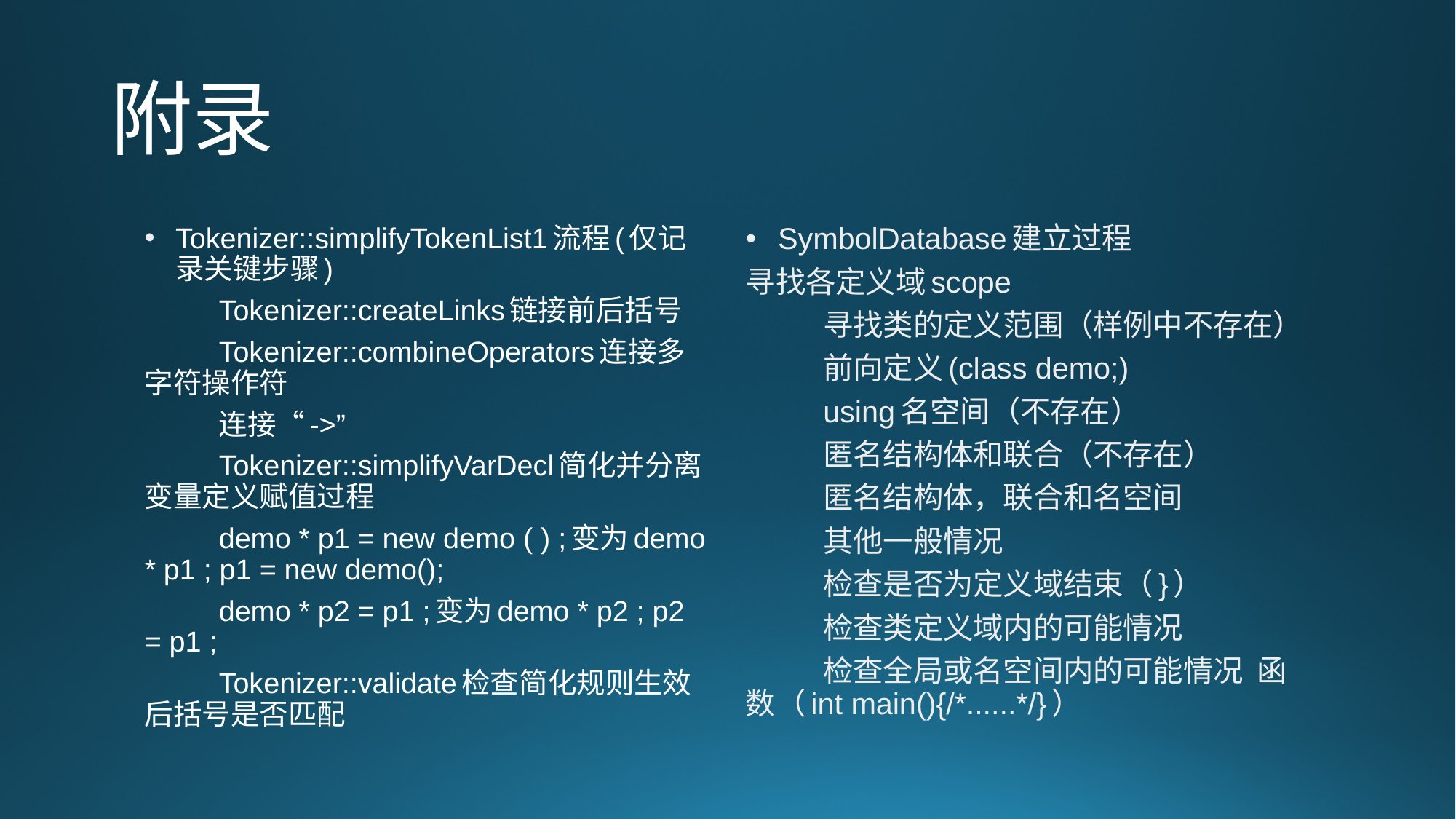

# 附录
Tokenizer::simplifyTokenList1流程(仅记录关键步骤)
	Tokenizer::createLinks链接前后括号
	Tokenizer::combineOperators连接多字符操作符
		连接“->”
	Tokenizer::simplifyVarDecl简化并分离变量定义赋值过程
	demo * p1 = new demo ( ) ;变为demo * p1 ; p1 = new demo();
	demo * p2 = p1 ;变为demo * p2 ; p2 = p1 ;
	Tokenizer::validate检查简化规则生效后括号是否匹配

SymbolDatabase建立过程
寻找各定义域scope
	寻找类的定义范围（样例中不存在）
	前向定义(class demo;)
	using名空间（不存在）
	匿名结构体和联合（不存在）
	匿名结构体，联合和名空间
	其他一般情况
		检查是否为定义域结束（}）
		检查类定义域内的可能情况
		检查全局或名空间内的可能情况  函数（int main(){/*......*/}）